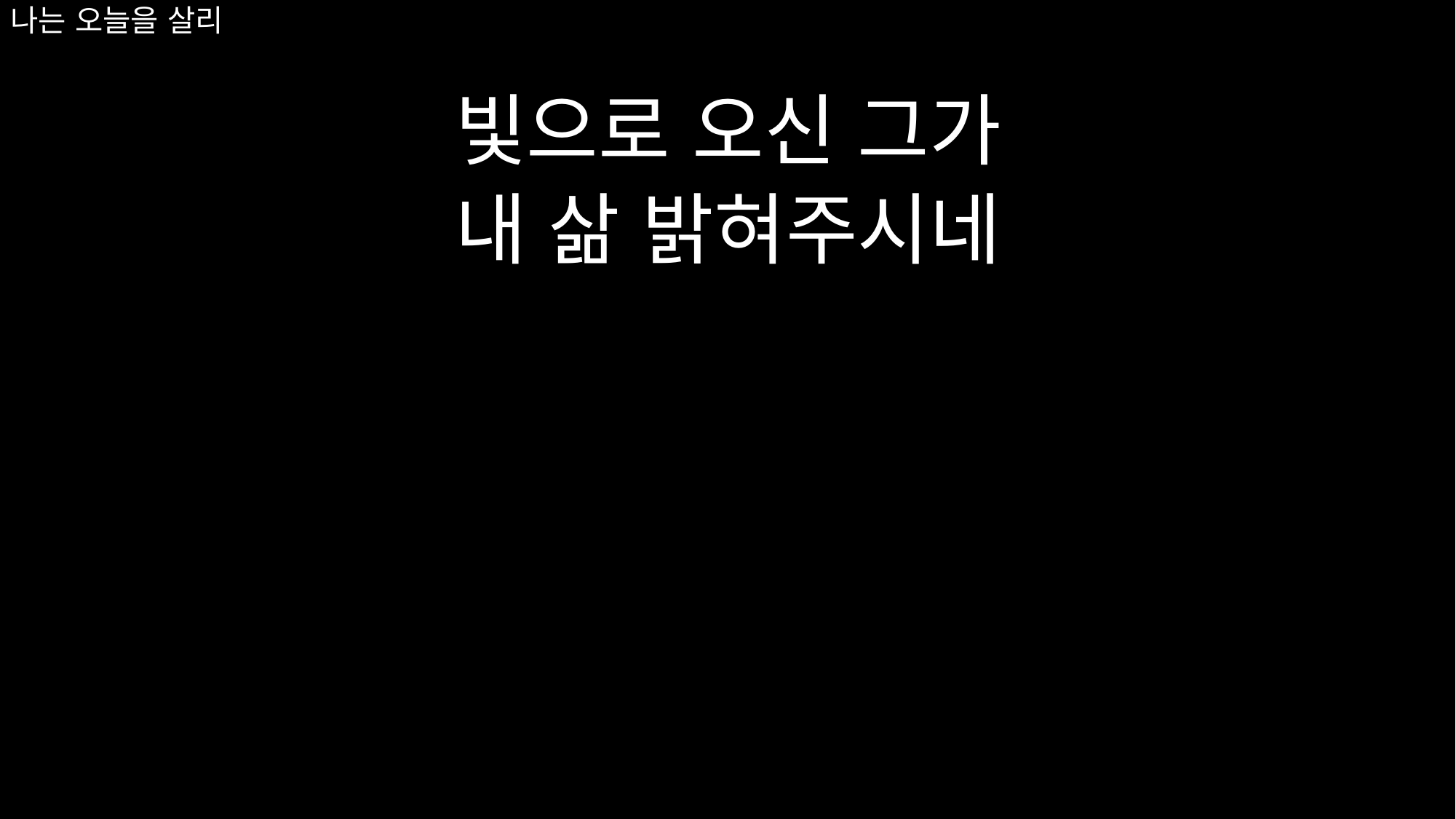

빛으로 오신 그가
내 삶 밝혀주시네

# 나는 오늘을 살리